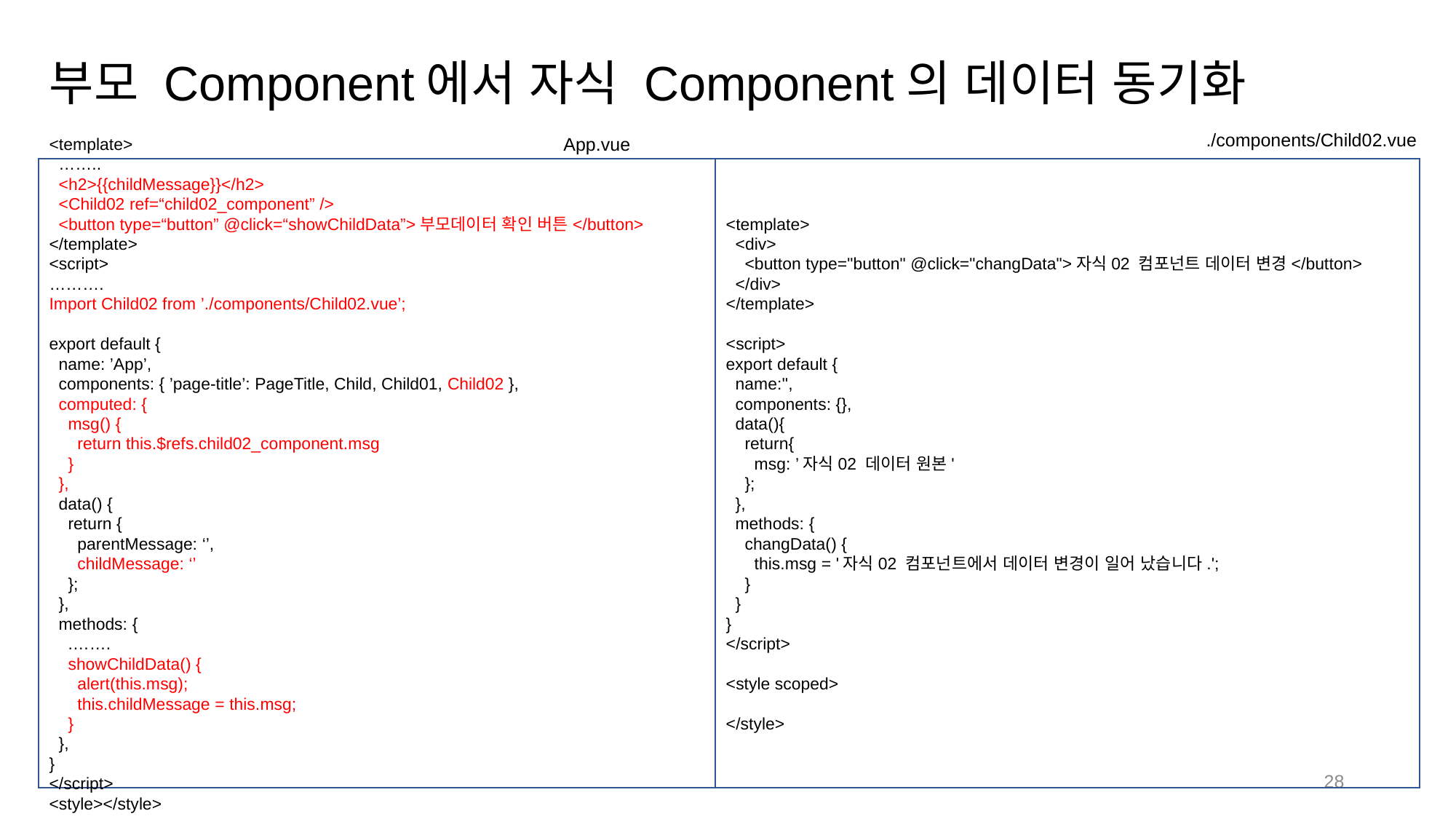

# 부모 Component에서 자식 Component의 데이터 동기화
./components/Child02.vue
App.vue
<template>
  ……..
  <h2>{{childMessage}}</h2>
  <Child02 ref=“child02_component” />
  <button type=“button” @click=“showChildData”>부모데이터 확인 버튼</button>
</template>
<script>
……….
Import Child02 from ’./components/Child02.vue’;
export default {
  name: ’App’,
  components: { ’page-title’: PageTitle, Child, Child01, Child02 },
  computed: {
    msg() {
      return this.$refs.child02_component.msg
    }
  },
  data() {
    return {
      parentMessage: ‘’,
      childMessage: ‘’
    };
  },
  methods: {
    .…….
    showChildData() {
      alert(this.msg);
      this.childMessage = this.msg;
    }
  },
}
</script>
<style></style>
<template>
  <div>
    <button type="button" @click="changData">자식02 컴포넌트 데이터 변경</button>
  </div>
</template>
<script>
export default {
  name:'',
  components: {},
  data(){
    return{
      msg: ’자식02 데이터 원본'
    };
  },
  methods: {
    changData() {
      this.msg = '자식02 컴포넌트에서 데이터 변경이 일어 났습니다.';
    }
  }
}
</script>
<style scoped>
</style>
28